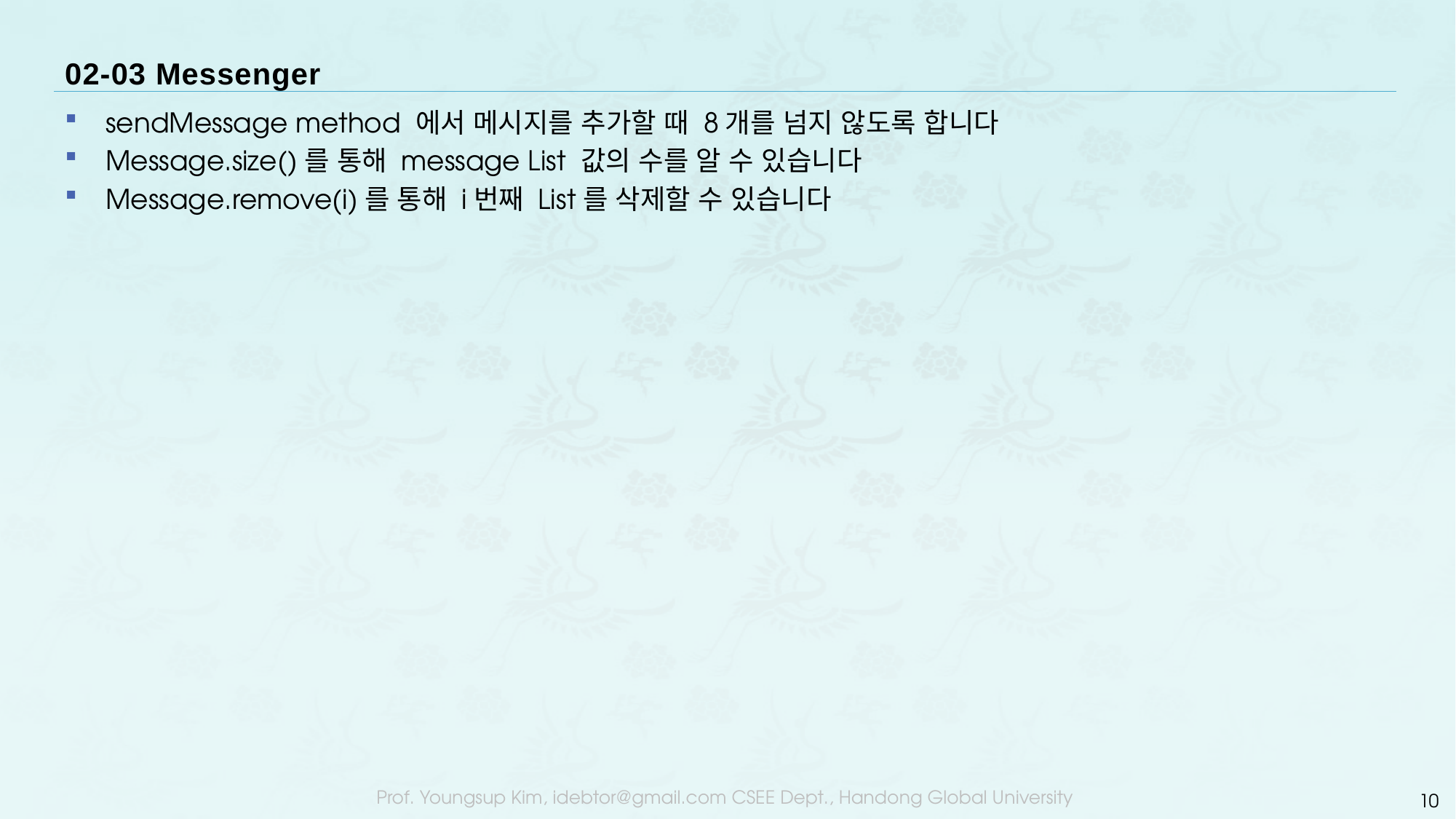

# 02-03 Messenger
sendMessage method 에서 메시지를 추가할 때 8개를 넘지 않도록 합니다
Message.size()를 통해 message List 값의 수를 알 수 있습니다
Message.remove(i)를 통해 i번째 List를 삭제할 수 있습니다
10